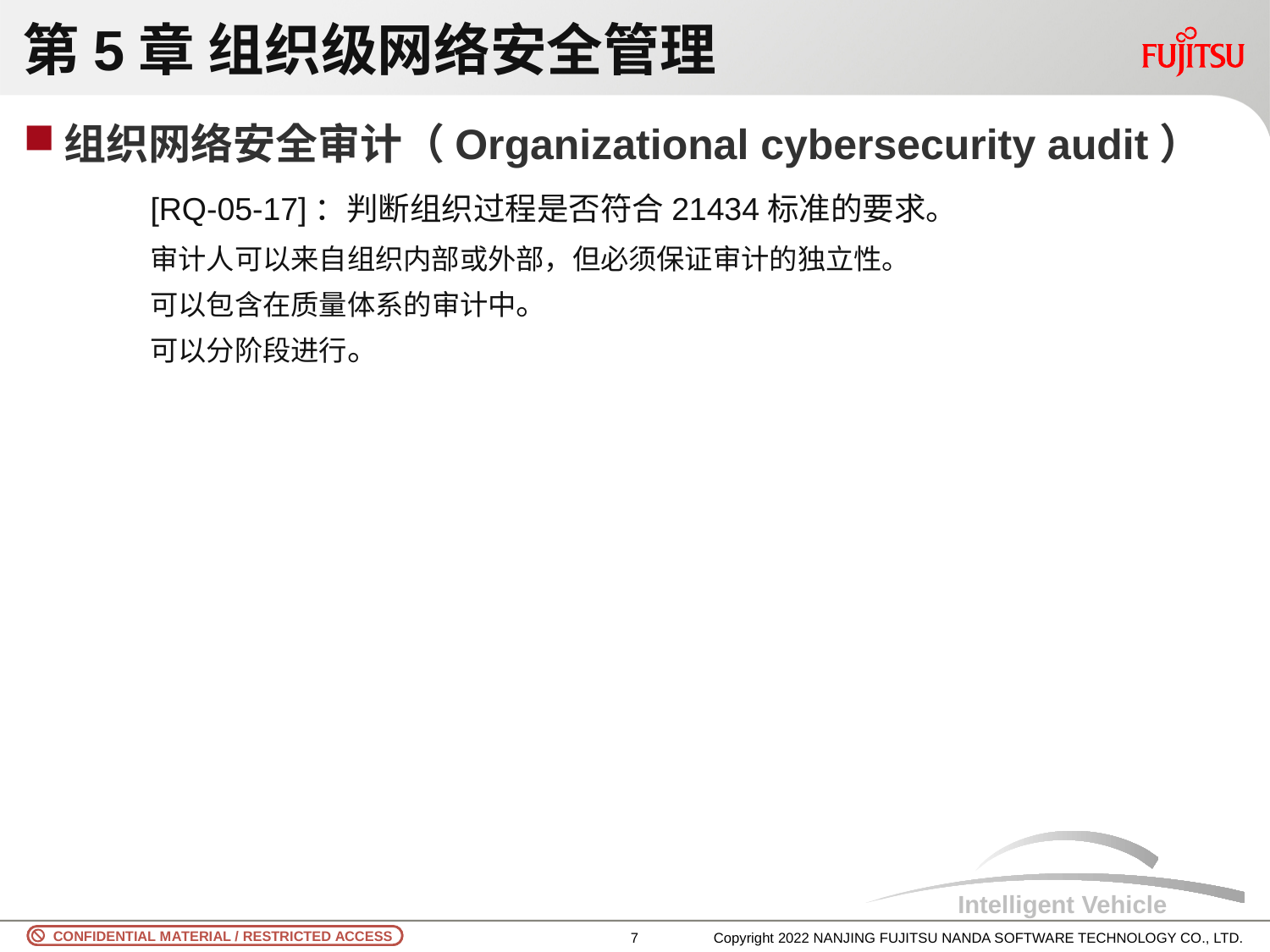

# 第5章 组织级网络安全管理
组织网络安全审计（Organizational cybersecurity audit）
	[RQ-05-17]：判断组织过程是否符合21434标准的要求。
	审计人可以来自组织内部或外部，但必须保证审计的独立性。
	可以包含在质量体系的审计中。
	可以分阶段进行。

7
Copyright 2022 NANJING FUJITSU NANDA SOFTWARE TECHNOLOGY CO., LTD.